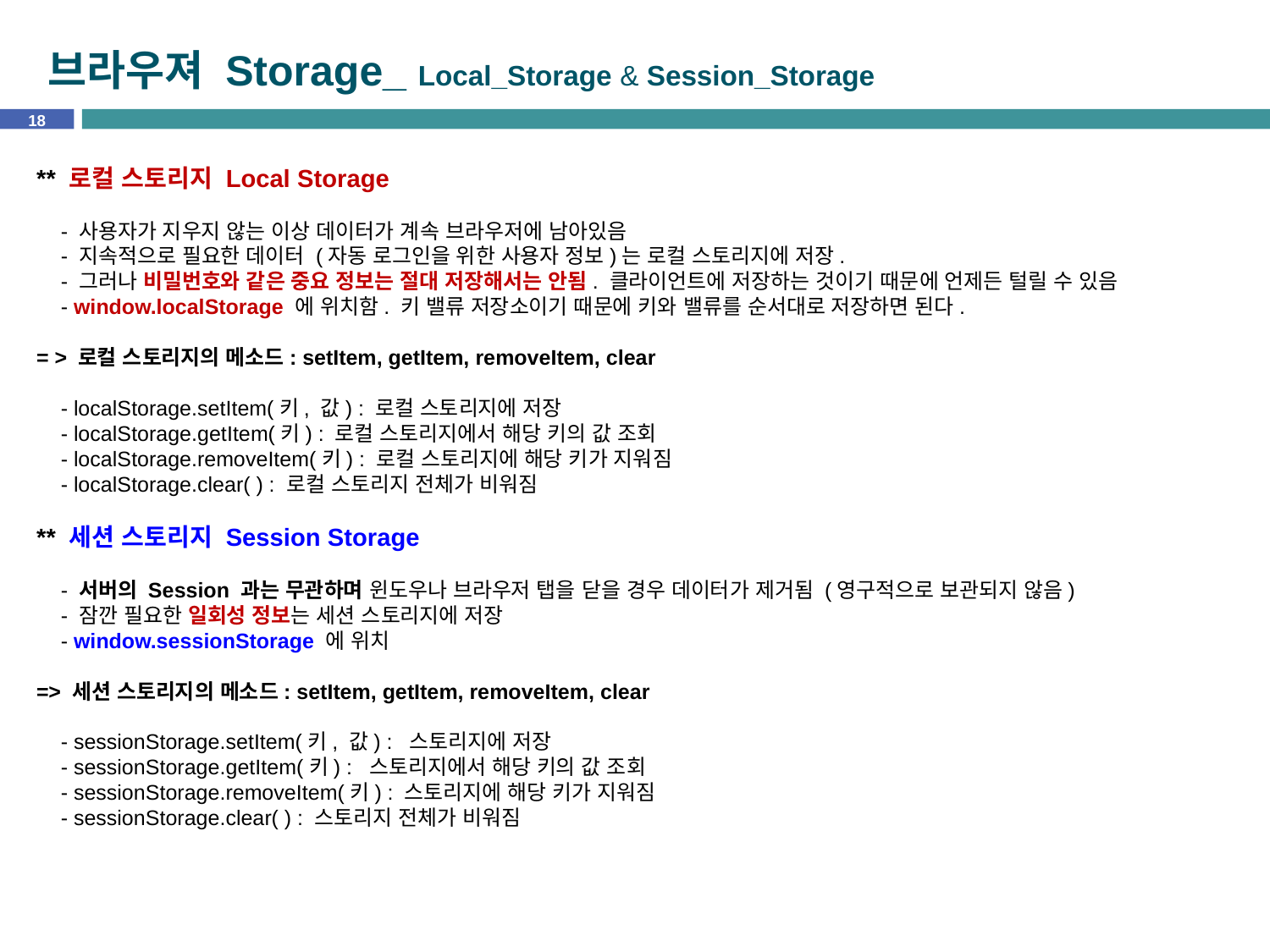

# 브라우져 Storage_ Local_Storage & Session_Storage
18
​** 로컬 스토리지 Local Storage
- 사용자가 지우지 않는 이상 데이터가 계속 브라우저에 남아있음
- 지속적으로 필요한 데이터 (자동 로그인을 위한 사용자 정보)는 로컬 스토리지에 저장.
- 그러나 비밀번호와 같은 중요 정보는 절대 저장해서는 안됨. 클라이언트에 저장하는 것이기 때문에 언제든 털릴 수 있음
- window.localStorage 에 위치함. 키 밸류 저장소이기 때문에 키와 밸류를 순서대로 저장하면 된다.

​= > 로컬 스토리지의 메소드: setItem, getItem, removeItem, clear
- localStorage.setItem(키, 값) : 로컬 스토리지에 저장
	- localStorage.getItem(키) : 로컬 스토리지에서 해당 키의 값 조회
	- localStorage.removeItem(키) : 로컬 스토리지에 해당 키가 지워짐
	- localStorage.clear( ) : 로컬 스토리지 전체가 비워짐

​** 세션 스토리지 Session Storage
- 서버의 Session 과는 무관하며 윈도우나 브라우저 탭을 닫을 경우 데이터가 제거됨 (영구적으로 보관되지 않음)
- 잠깐 필요한 일회성 정보는 세션 스토리지에 저장
- window.sessionStorage 에 위치
=> 세션 스토리지의 메소드: setItem, getItem, removeItem, clear
- sessionStorage.setItem(키, 값) :  스토리지에 저장
	- sessionStorage.getItem(키) :  스토리지에서 해당 키의 값 조회
	- sessionStorage.removeItem(키) : 스토리지에 해당 키가 지워짐
	- sessionStorage.clear( ) : 스토리지 전체가 비워짐